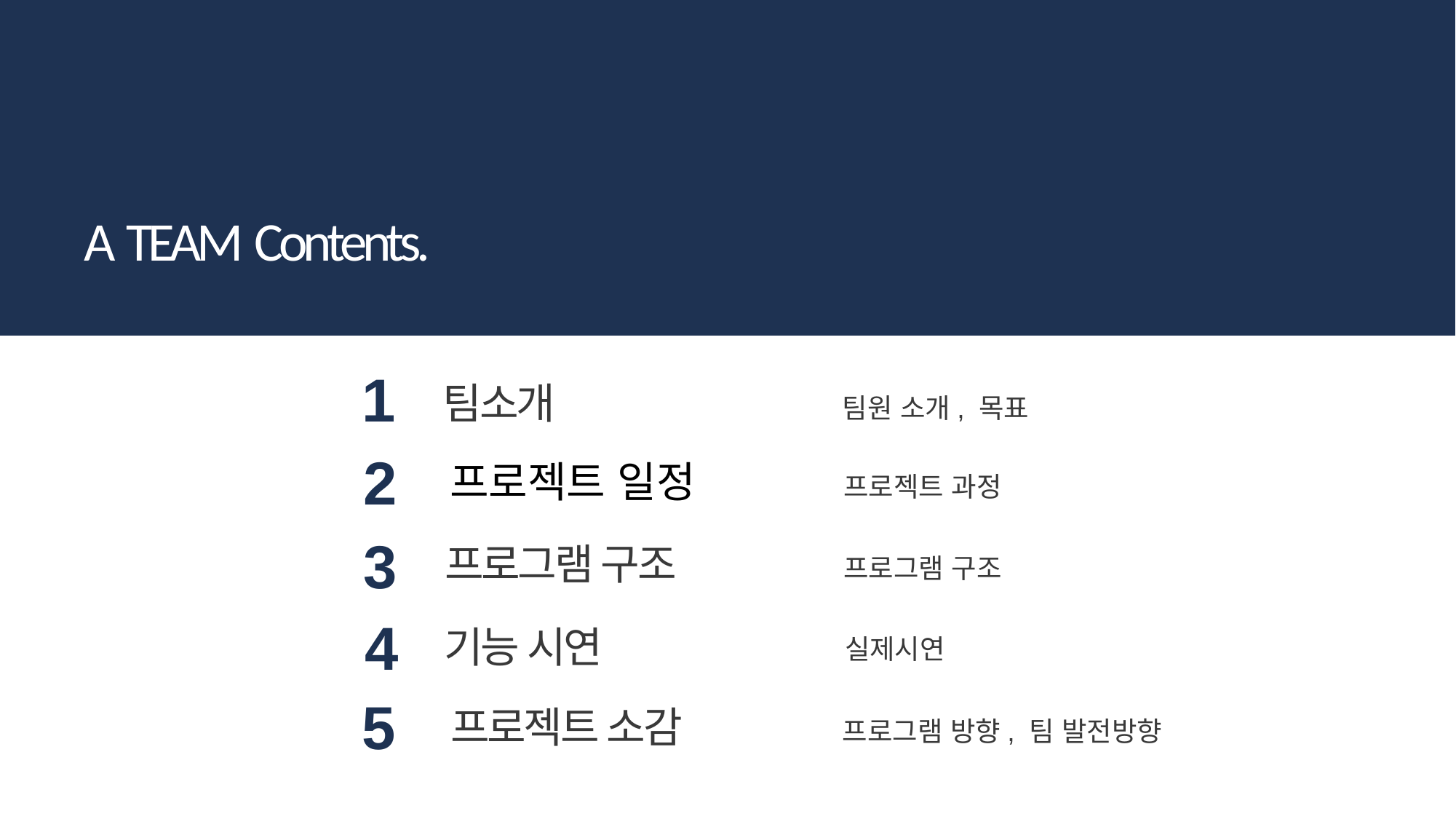

A  TEAM  Contents.
1
팀소개
팀원 소개, 목표
2
프로젝트 일정
프로젝트 과정
3
프로그램 구조
프로그램 구조
4
기능 시연
실제시연
5
프로젝트 소감
프로그램 방향, 팀 발전방향